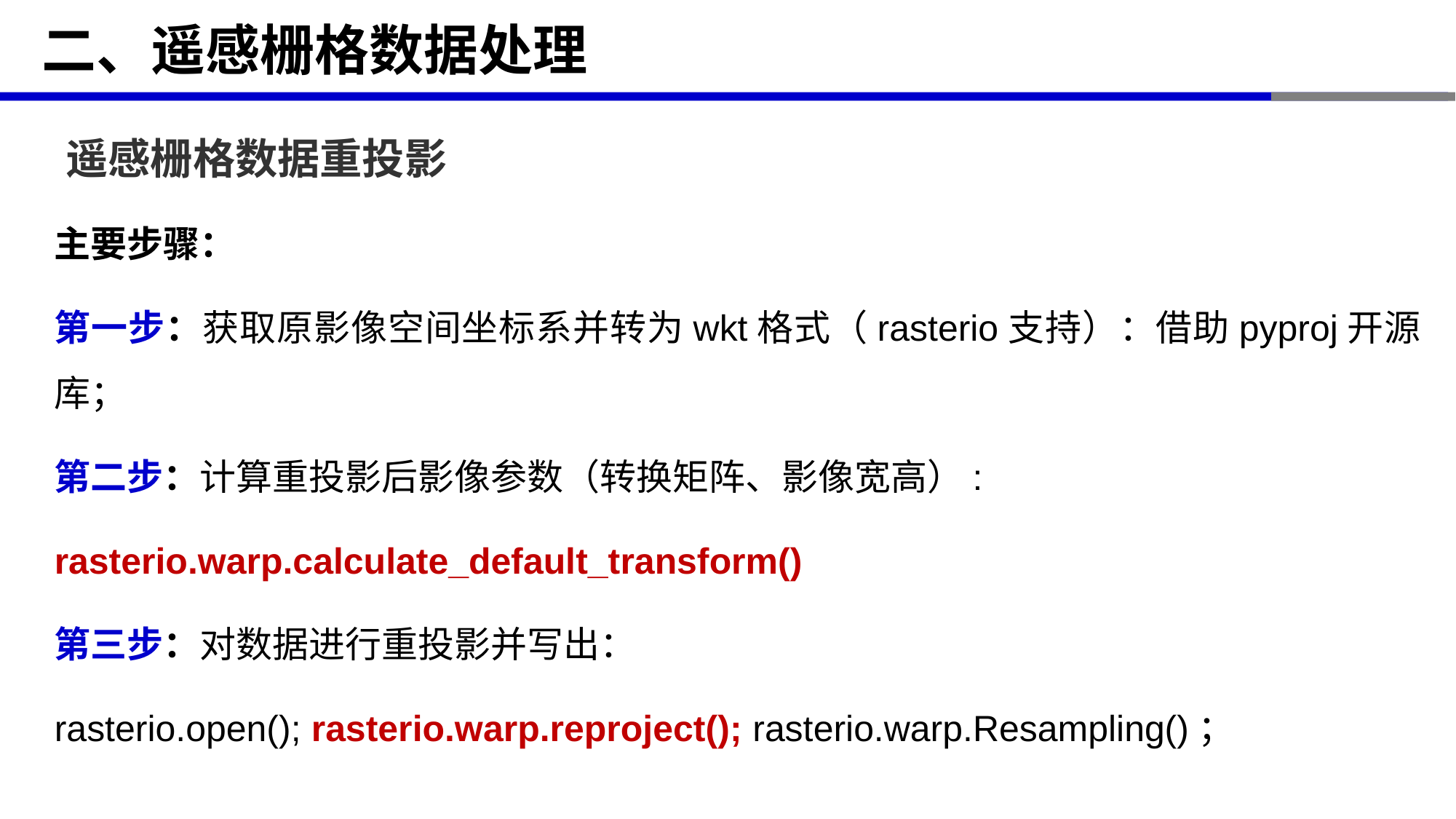

# 二、遥感栅格数据处理
遥感栅格数据重投影
主要步骤：
第一步：获取原影像空间坐标系并转为wkt格式（rasterio支持）：借助pyproj开源库；
第二步：计算重投影后影像参数（转换矩阵、影像宽高）:
rasterio.warp.calculate_default_transform()
第三步：对数据进行重投影并写出：
rasterio.open(); rasterio.warp.reproject(); rasterio.warp.Resampling()；